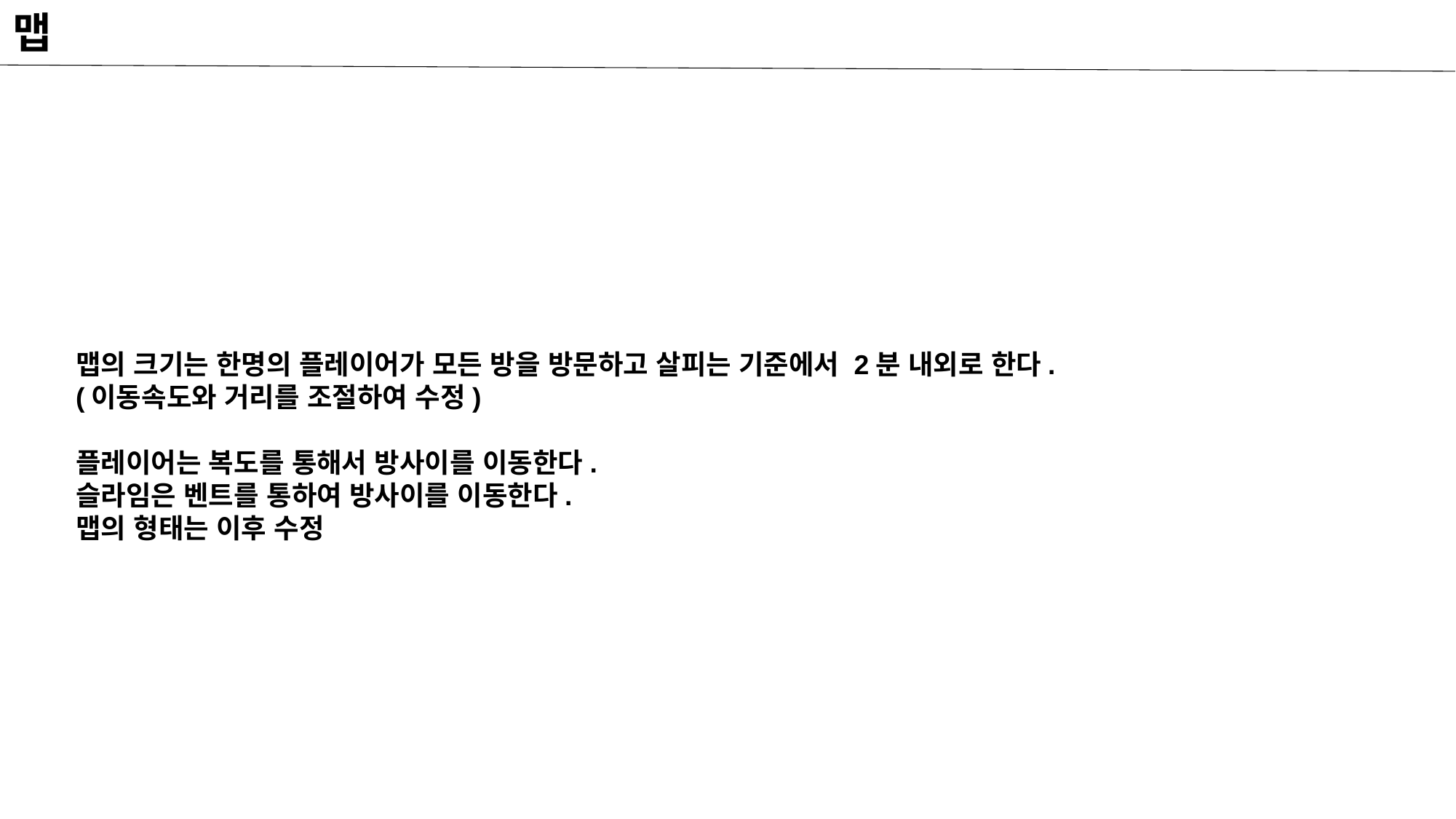

맵
맵의 크기는 한명의 플레이어가 모든 방을 방문하고 살피는 기준에서 2분 내외로 한다.
(이동속도와 거리를 조절하여 수정)

플레이어는 복도를 통해서 방사이를 이동한다.
슬라임은 벤트를 통하여 방사이를 이동한다.
맵의 형태는 이후 수정